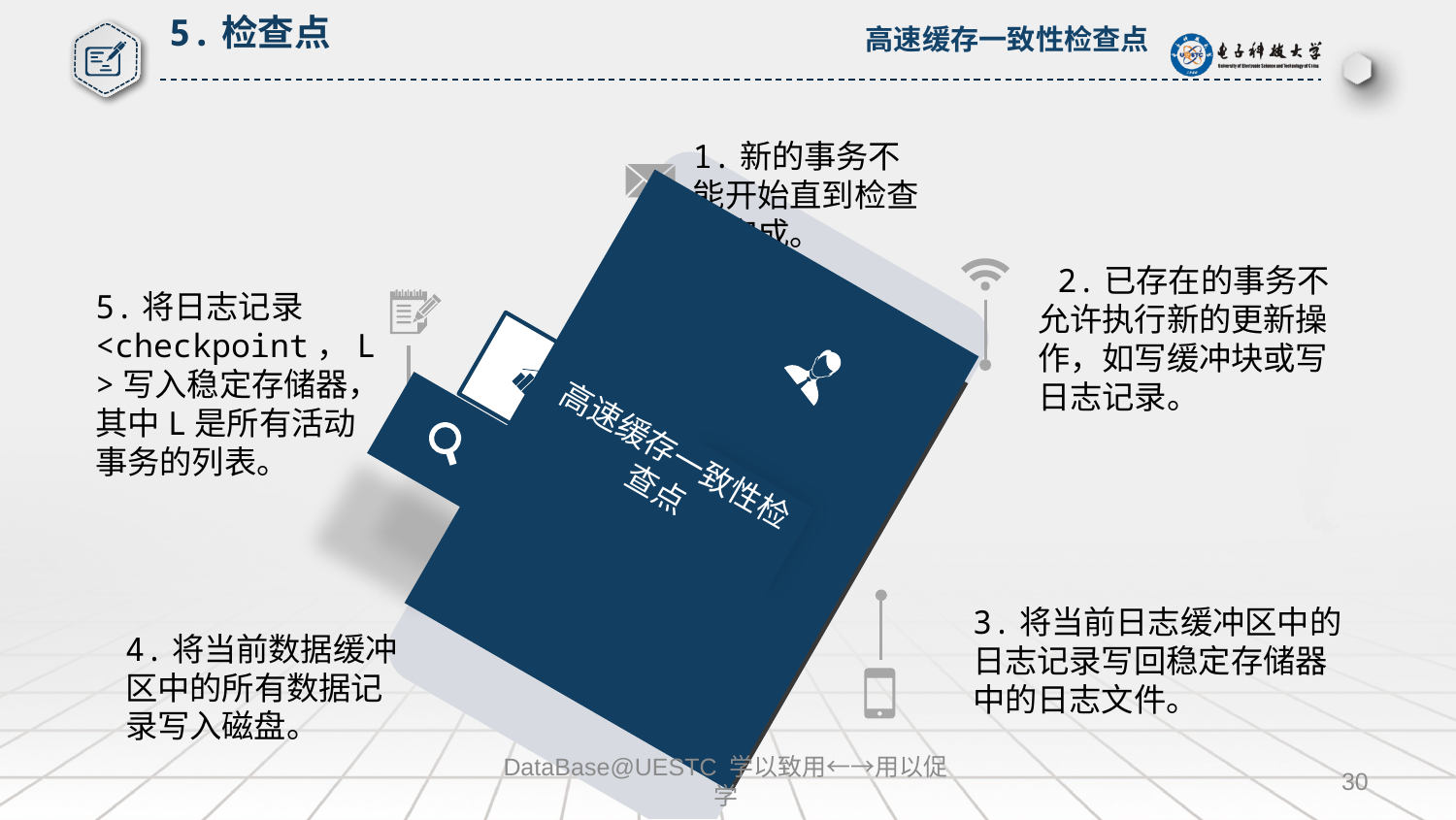

5.检查点
高速缓存一致性检查点
1.新的事务不能开始直到检查点完成。

 2.已存在的事务不允许执行新的更新操作，如写缓冲块或写日志记录。
5.将日志记录<checkpoint，L>写入稳定存储器，其中L是所有活动事务的列表。

高速缓存一致性检查点

3.将当前日志缓冲区中的日志记录写回稳定存储器中的日志文件。
4.将当前数据缓冲区中的所有数据记录写入磁盘。

DataBase@UESTC 学以致用←→用以促学
30